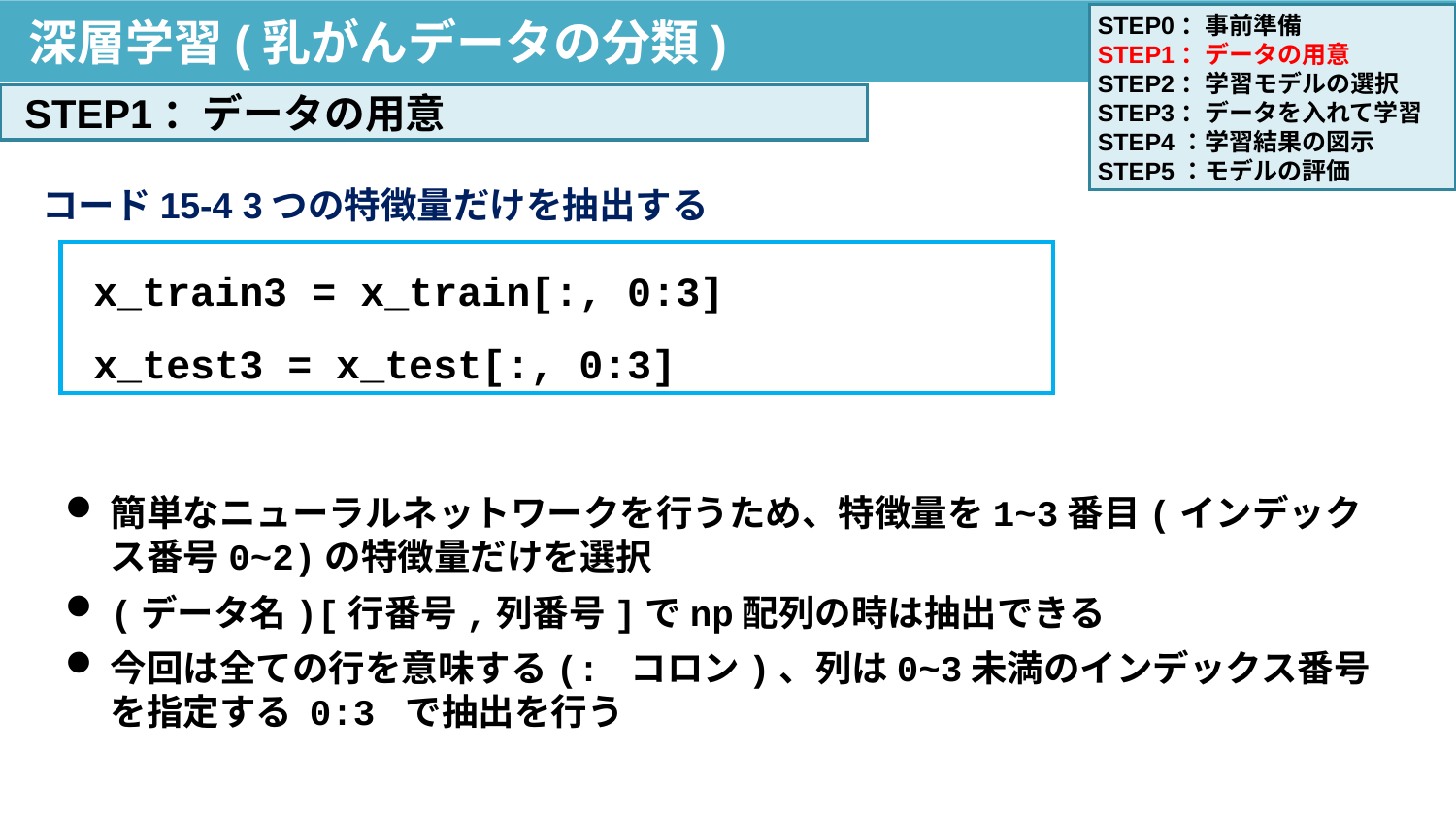

深層学習(乳がんデータの分類)
STEP0：事前準備
STEP1：データの用意
STEP2：学習モデルの選択
STEP3：データを入れて学習
STEP4：学習結果の図示
STEP5：モデルの評価
STEP1：データの用意
コード15-4 3つの特徴量だけを抽出する
x_train3 = x_train[:, 0:3]
x_test3 = x_test[:, 0:3]
簡単なニューラルネットワークを行うため、特徴量を1~3番目(インデックス番号0~2)の特徴量だけを選択
(データ名)[行番号,列番号]でnp配列の時は抽出できる
今回は全ての行を意味する(: コロン)、列は0~3未満のインデックス番号を指定する 0:3 で抽出を行う